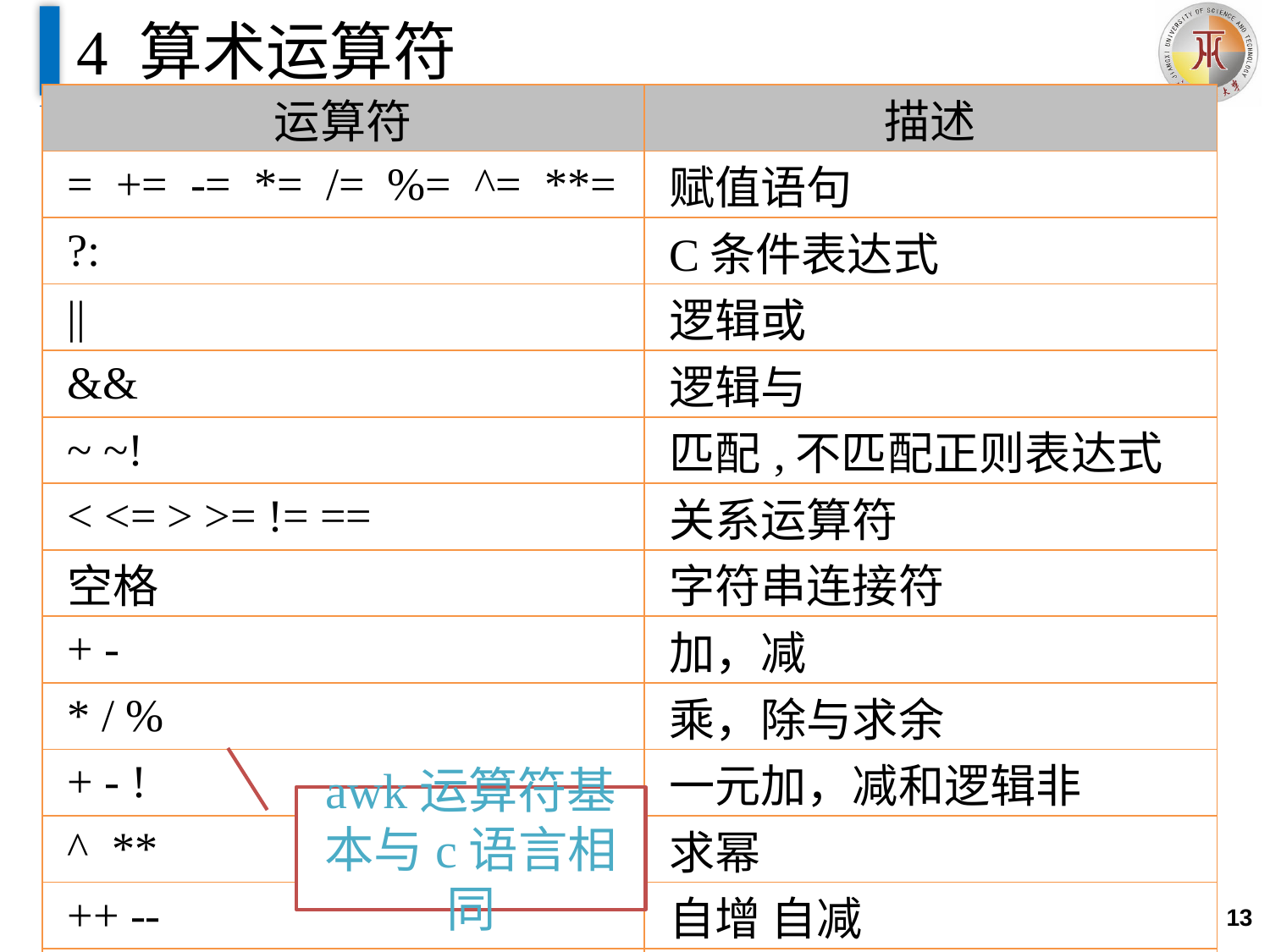

# 4 算术运算符
| 运算符 | 描述 |
| --- | --- |
| = += -= \*= /= %= ^= \*\*= | 赋值语句 |
| ?: | C条件表达式 |
| || | 逻辑或 |
| && | 逻辑与 |
| ~ ~! | 匹配,不匹配正则表达式 |
| < <= > >= != == | 关系运算符 |
| 空格 | 字符串连接符 |
| + - | 加，减 |
| \* / % | 乘，除与求余 |
| + - ! | 一元加，减和逻辑非 |
| ^ \*\* | 求幂 |
| ++ -- | 自增 自减 |
| $ | 字段引用 |
| in | 数组中是否存在某键值 |
awk运算符基本与c语言相同
13